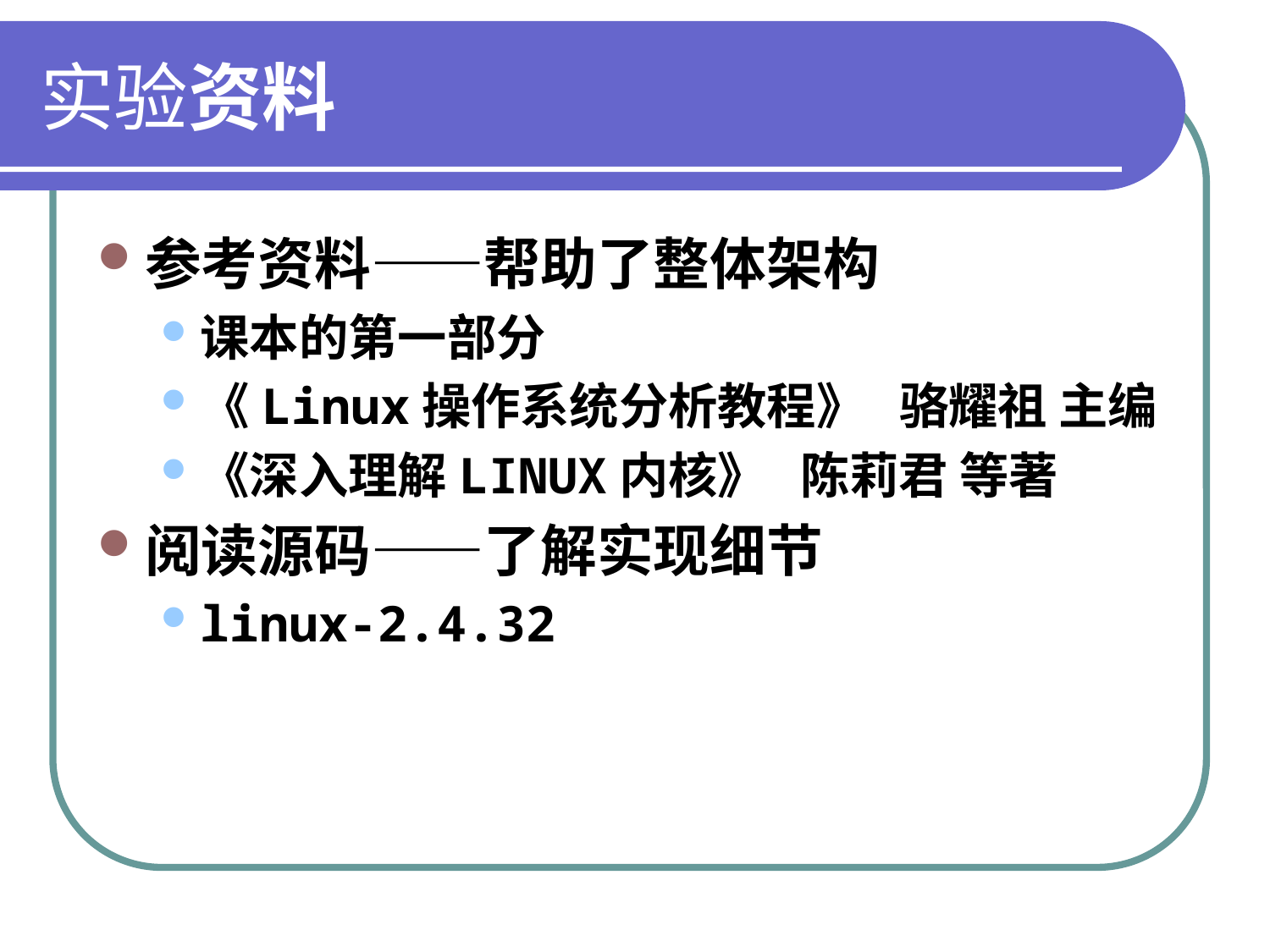

# 实验资料
参考资料——帮助了整体架构
课本的第一部分
《Linux操作系统分析教程》   骆耀祖 主编
《深入理解LINUX内核》   陈莉君 等著
阅读源码——了解实现细节
linux-2.4.32